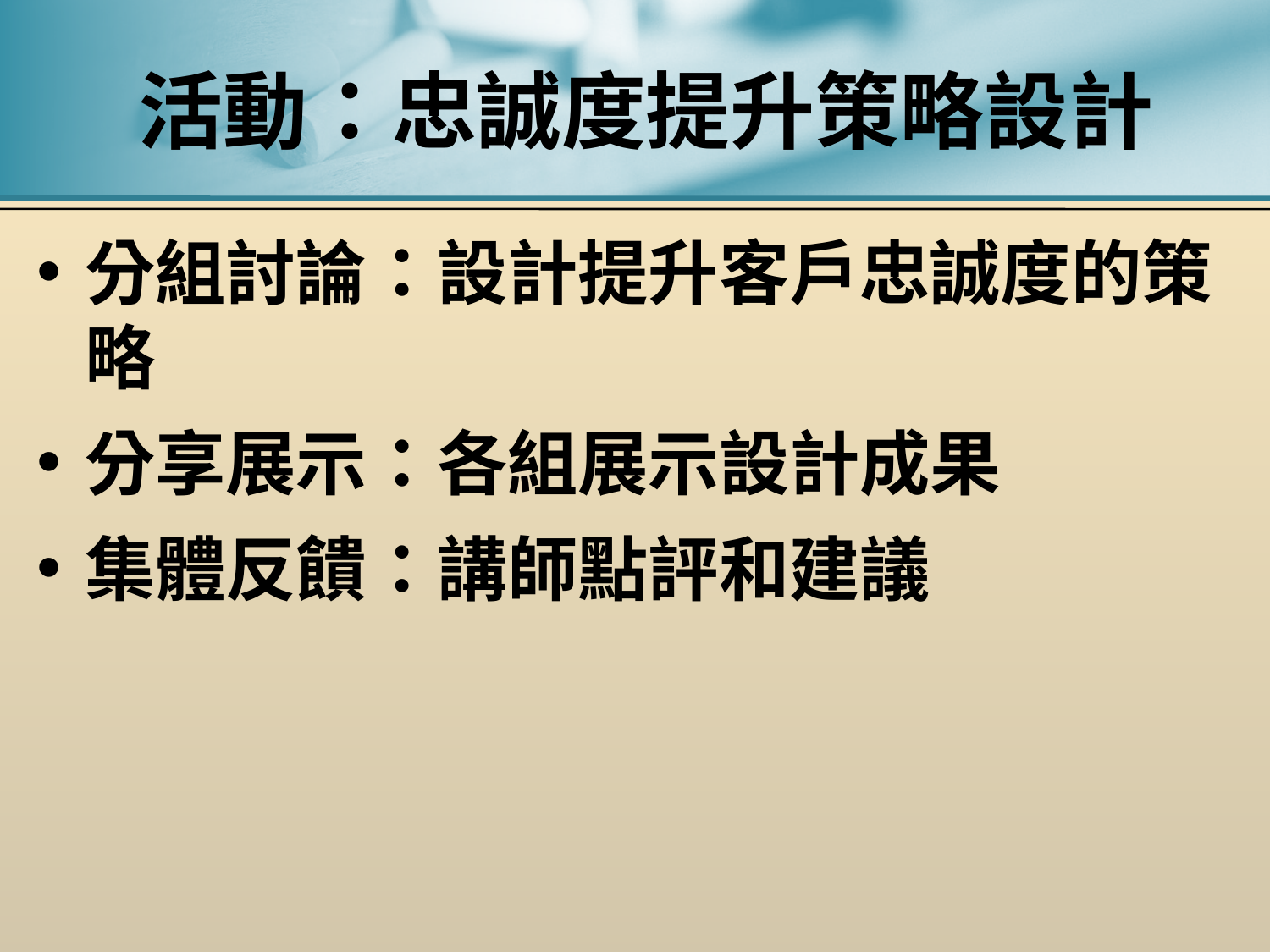

# 活動：忠誠度提升策略設計
分組討論：設計提升客戶忠誠度的策略
分享展示：各組展示設計成果
集體反饋：講師點評和建議